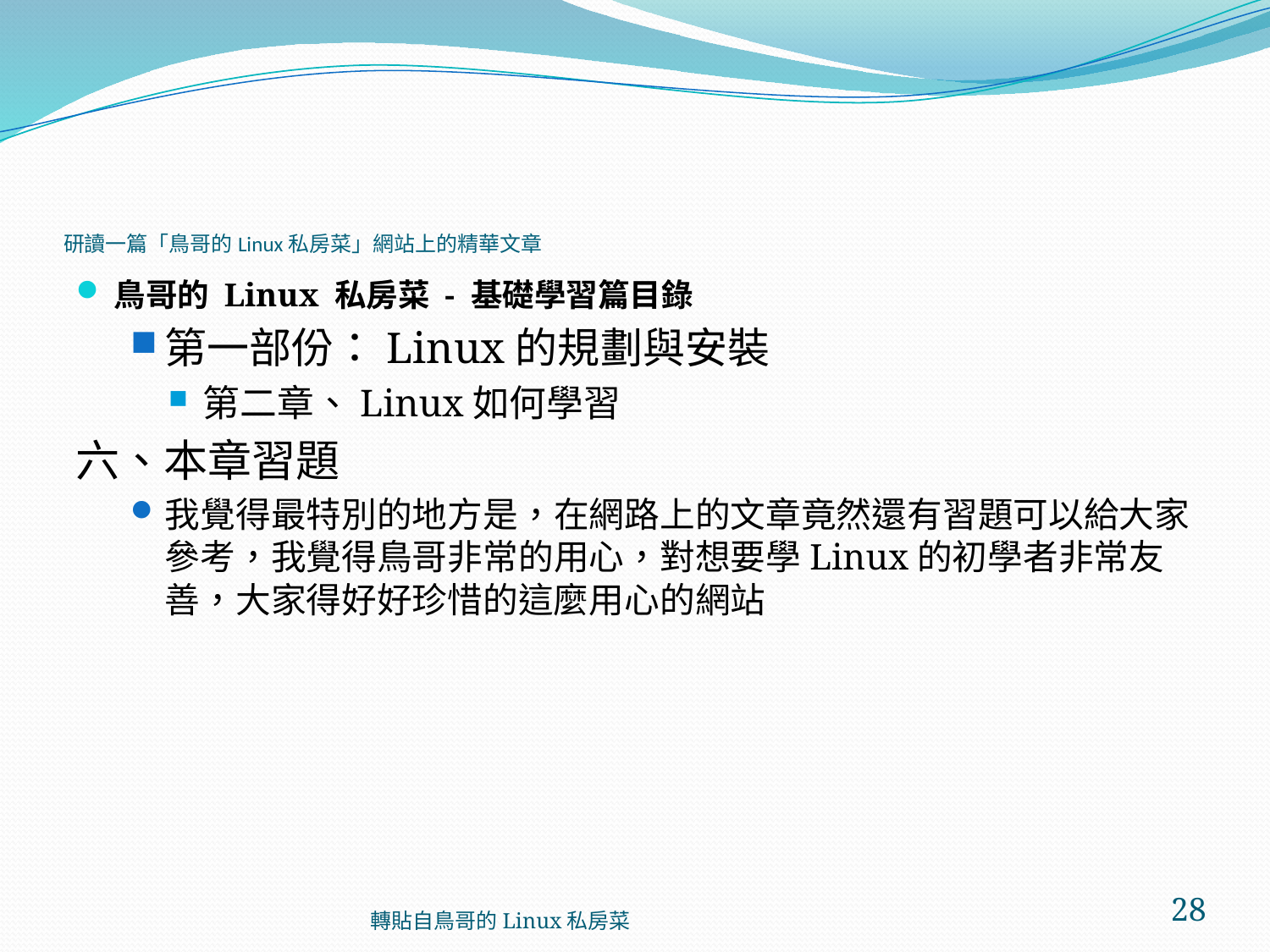

# 研讀一篇「鳥哥的Linux私房菜」網站上的精華文章
鳥哥的 Linux 私房菜 - 基礎學習篇目錄
第一部份：Linux的規劃與安裝
第二章、Linux如何學習
六、本章習題
我覺得最特別的地方是，在網路上的文章竟然還有習題可以給大家參考，我覺得鳥哥非常的用心，對想要學Linux的初學者非常友善，大家得好好珍惜的這麼用心的網站
轉貼自鳥哥的Linux私房菜
28